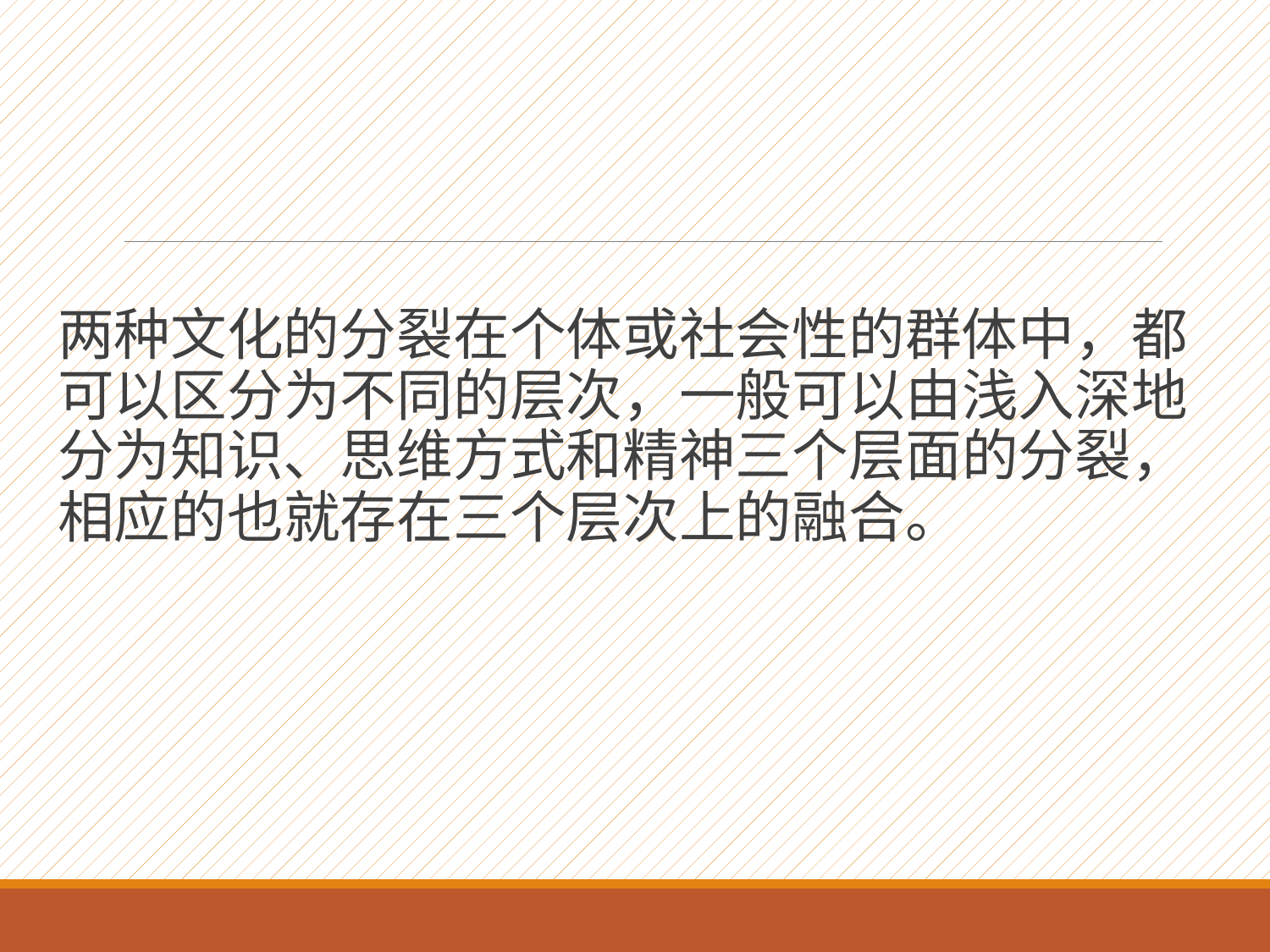

两种文化的分裂在个体或社会性的群体中，都可以区分为不同的层次，一般可以由浅入深地分为知识、思维方式和精神三个层面的分裂，相应的也就存在三个层次上的融合。